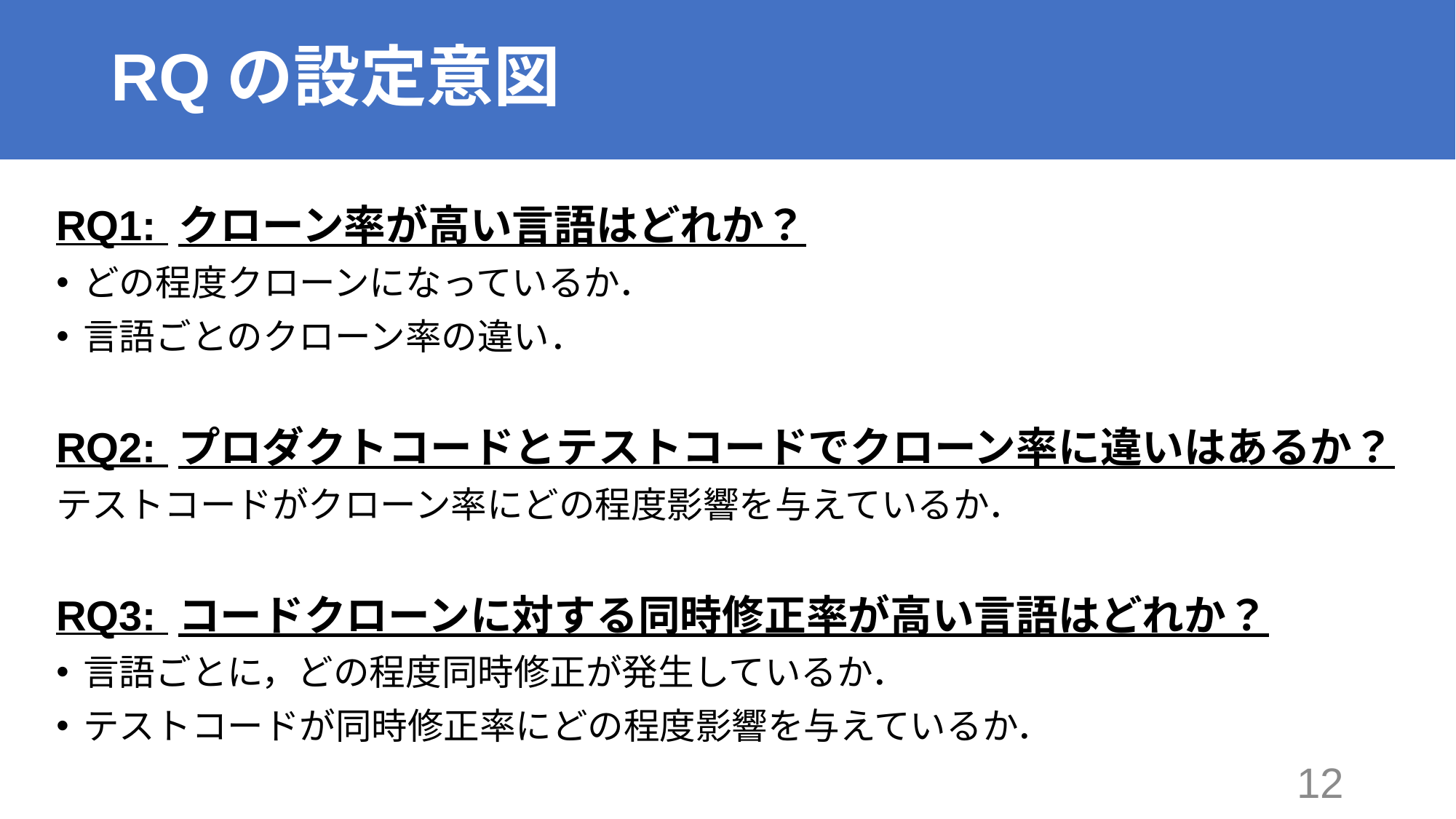

# RQの設定意図
RQ1: クローン率が高い言語はどれか？
どの程度クローンになっているか．
言語ごとのクローン率の違い．

RQ2: プロダクトコードとテストコードでクローン率に違いはあるか？
テストコードがクローン率にどの程度影響を与えているか．

RQ3: コードクローンに対する同時修正率が高い言語はどれか？
言語ごとに，どの程度同時修正が発生しているか．
テストコードが同時修正率にどの程度影響を与えているか．

12